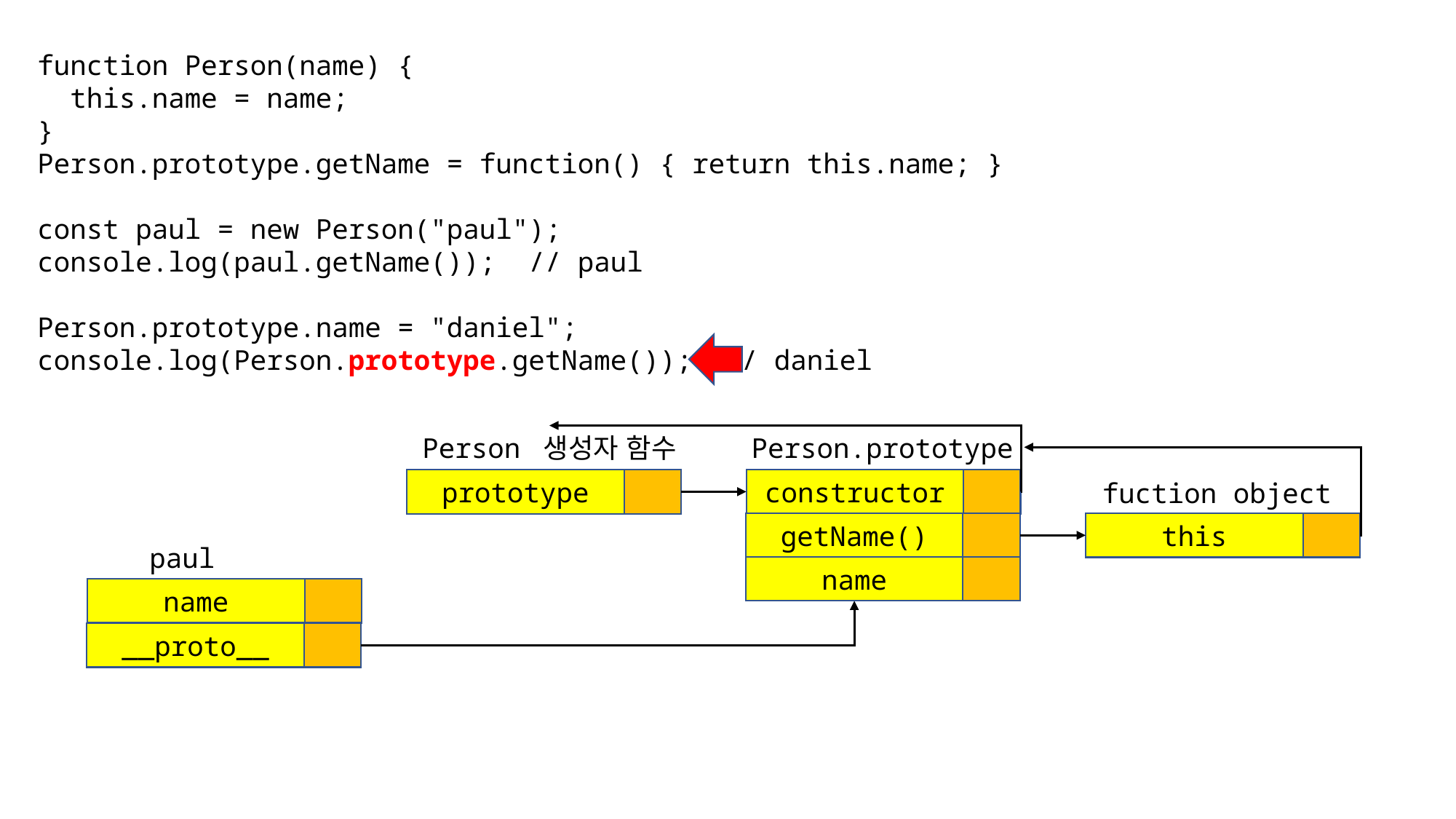

function Person(name) {
  this.name = name;
}
Person.prototype.getName = function() { return this.name; }

const paul = new Person("paul");
console.log(paul.getName());  // paul

Person.prototype.name = "daniel";
console.log(Person.prototype.getName());  // daniel

Person 생성자 함수
Person.prototype
prototype

constructor

fuction object
getName()

this

paul
name

name

__proto__